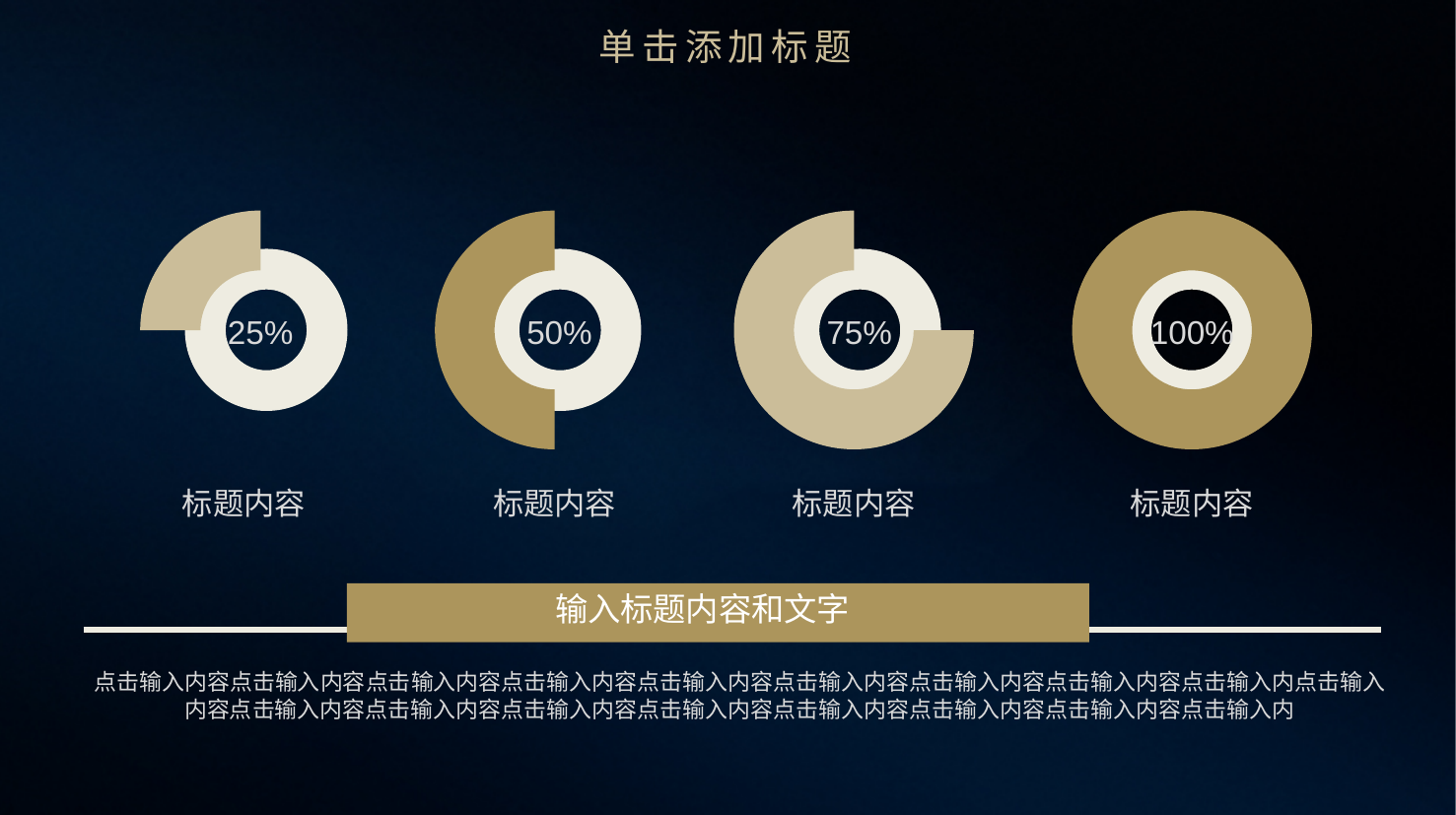

25%
50%
75%
100%
标题内容
标题内容
标题内容
标题内容
输入标题内容和文字

点击输入内容点击输入内容点击输入内容点击输入内容点击输入内容点击输入内容点击输入内容点击输入内容点击输入内点击输入内容点击输入内容点击输入内容点击输入内容点击输入内容点击输入内容点击输入内容点击输入内容点击输入内